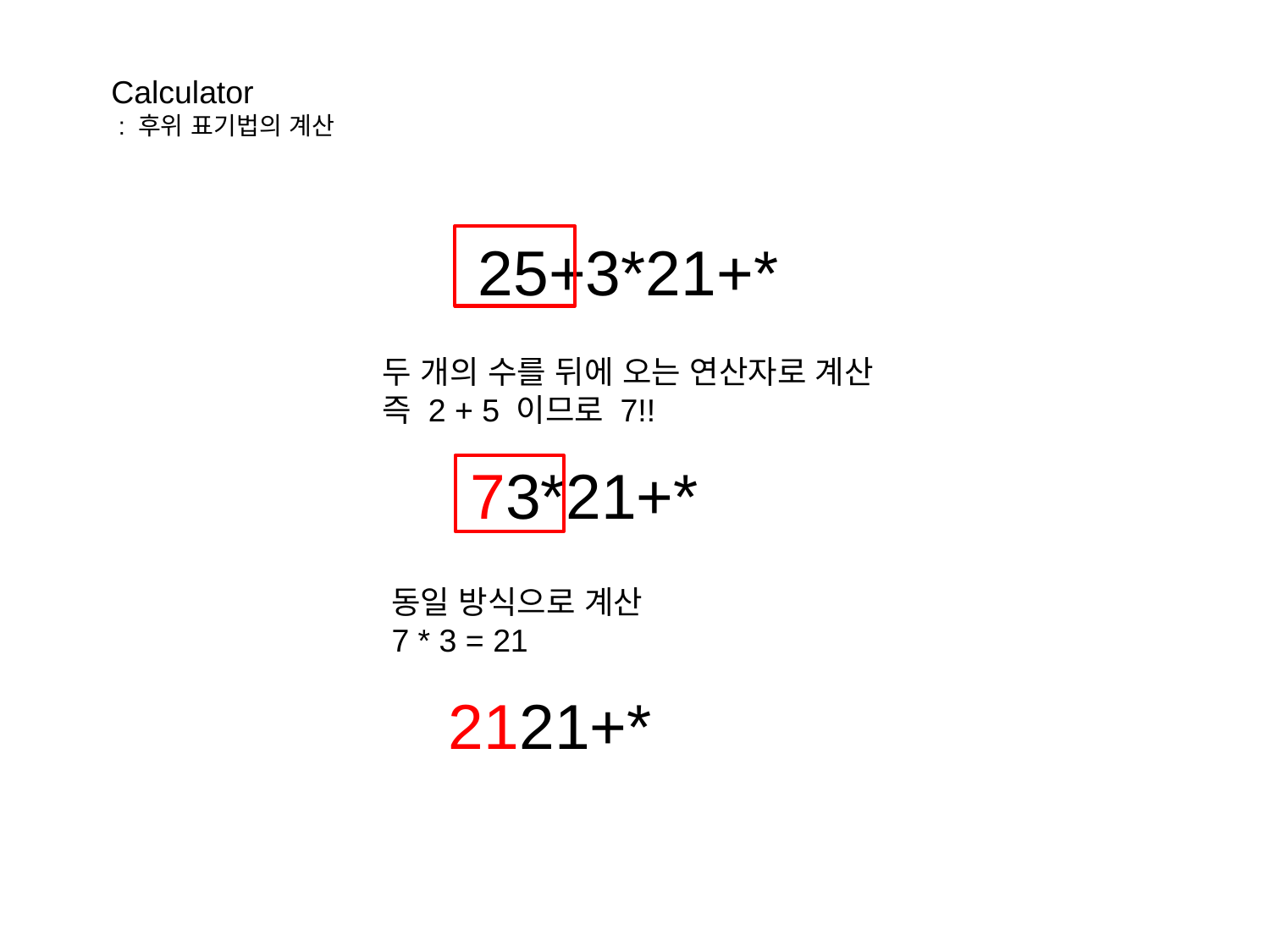

Calculator
 : 후위 표기법의 계산
25+3*21+*

두 개의 수를 뒤에 오는 연산자로 계산
즉 2 + 5 이므로 7!!
73*21+*

동일 방식으로 계산
7 * 3 = 21
2121+*